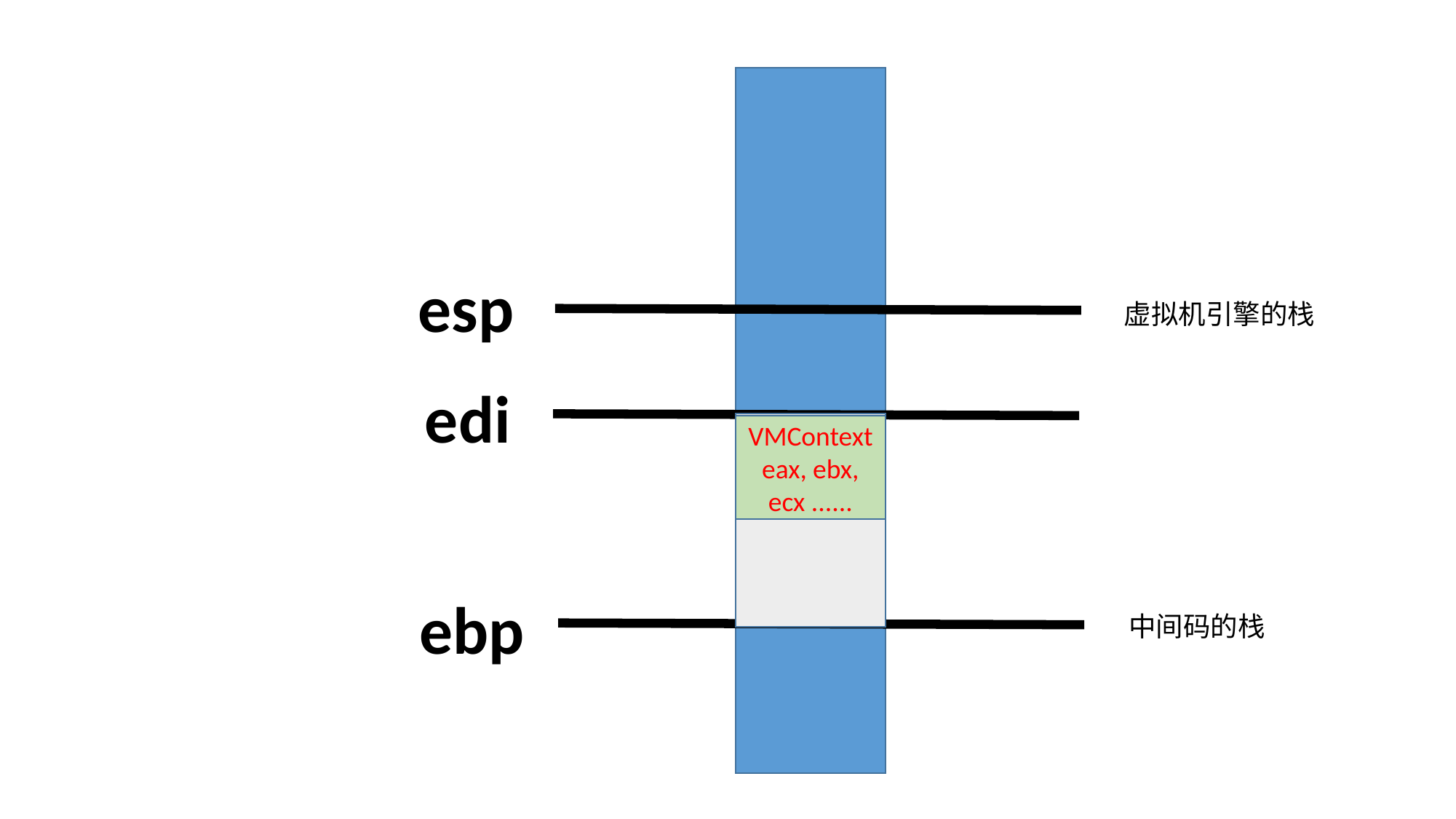

esp
虚拟机引擎的栈
edi

VMContext
eax, ebx, ecx ......
ebp
中间码的栈